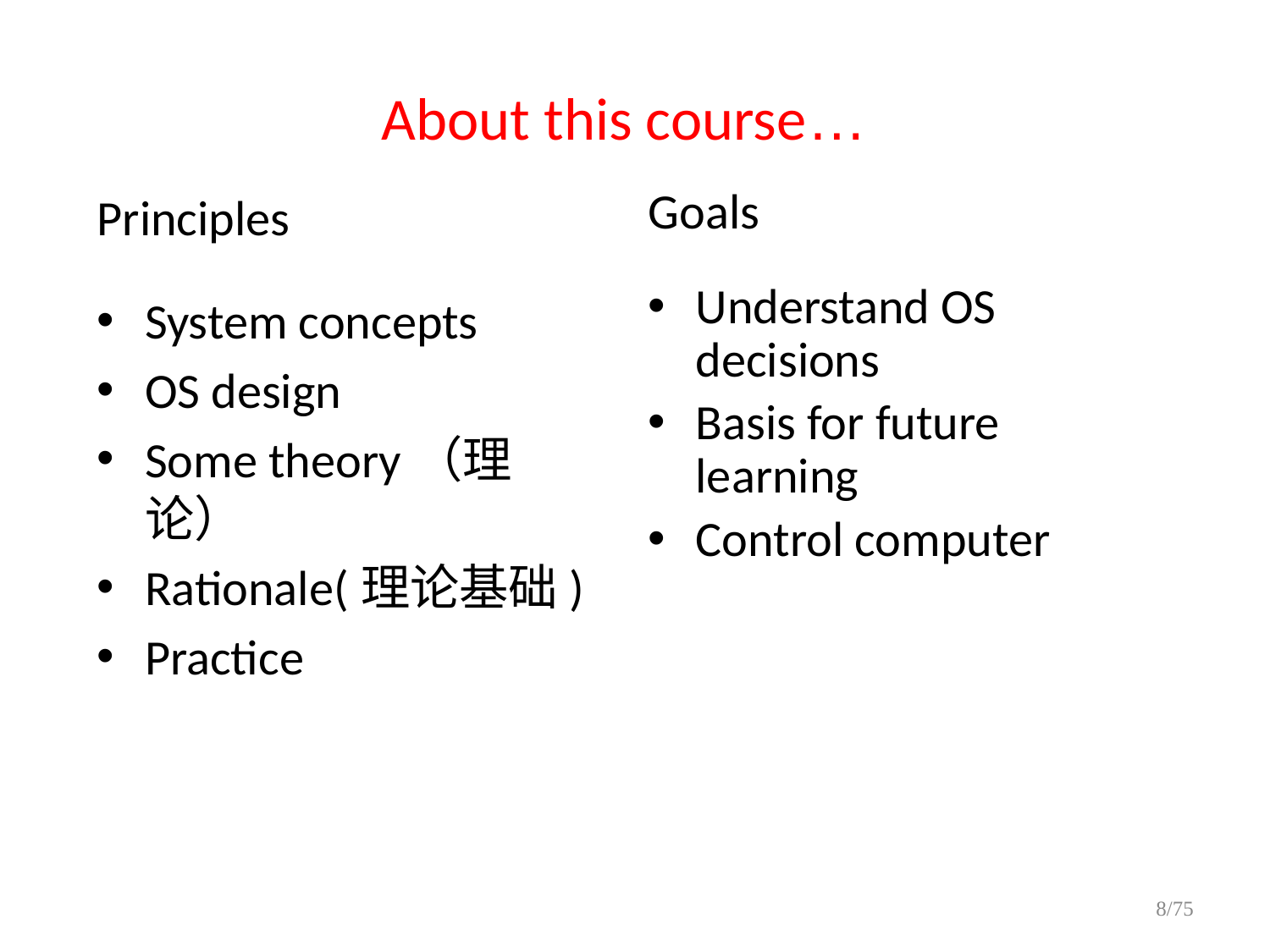

# About this course…
Principles

System concepts
OS design
Some theory（理论）
Rationale(理论基础)
Practice

Goals

Understand OS decisions
Basis for future learning
Control computer

8/75